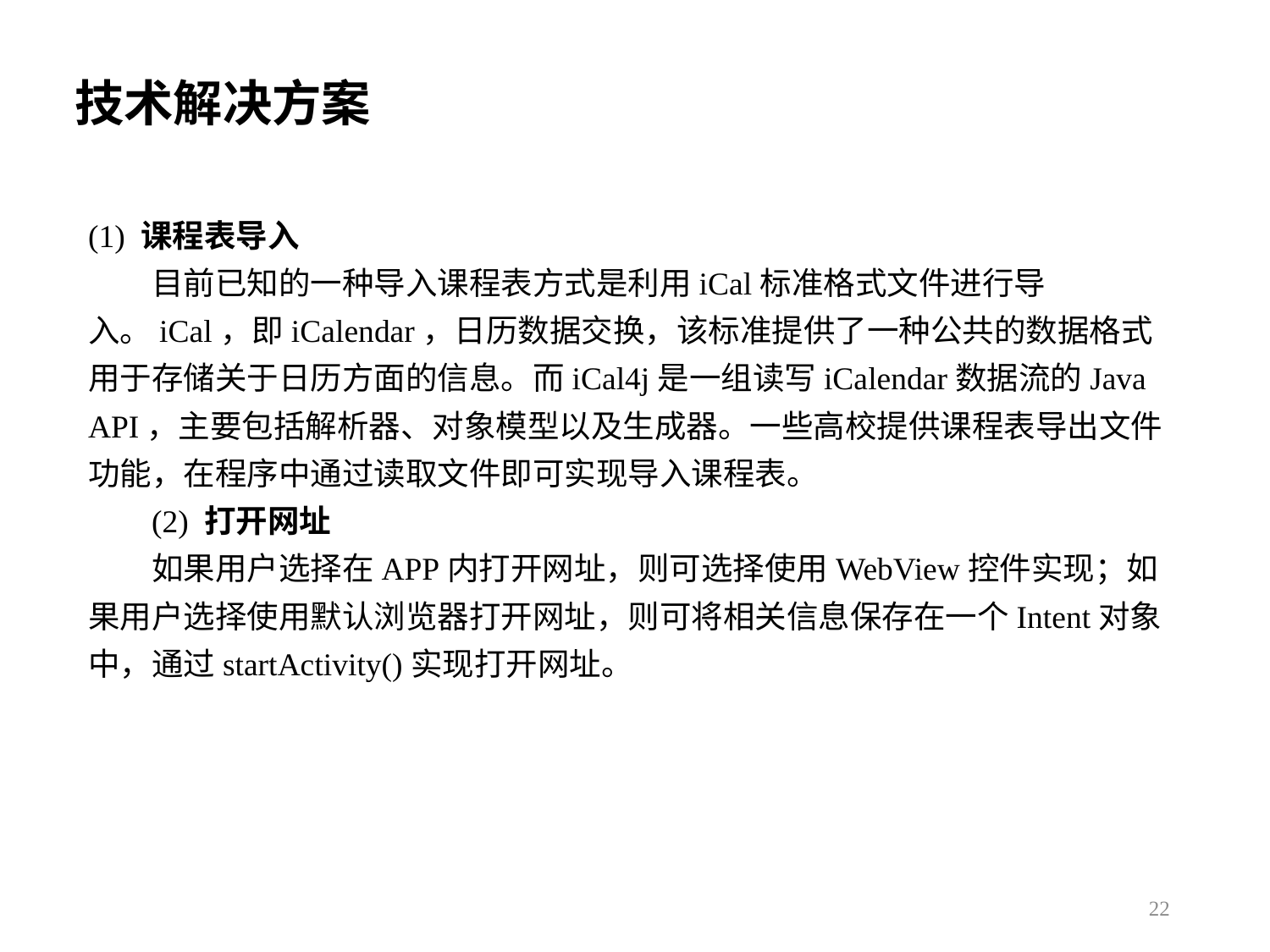

# 技术解决方案
(1) 课程表导入
目前已知的一种导入课程表方式是利用iCal标准格式文件进行导入。iCal，即iCalendar，日历数据交换，该标准提供了一种公共的数据格式用于存储关于日历方面的信息。而iCal4j是一组读写iCalendar数据流的Java API，主要包括解析器、对象模型以及生成器。一些高校提供课程表导出文件功能，在程序中通过读取文件即可实现导入课程表。
(2) 打开网址
如果用户选择在APP内打开网址，则可选择使用WebView控件实现；如果用户选择使用默认浏览器打开网址，则可将相关信息保存在一个Intent对象中，通过startActivity()实现打开网址。
22